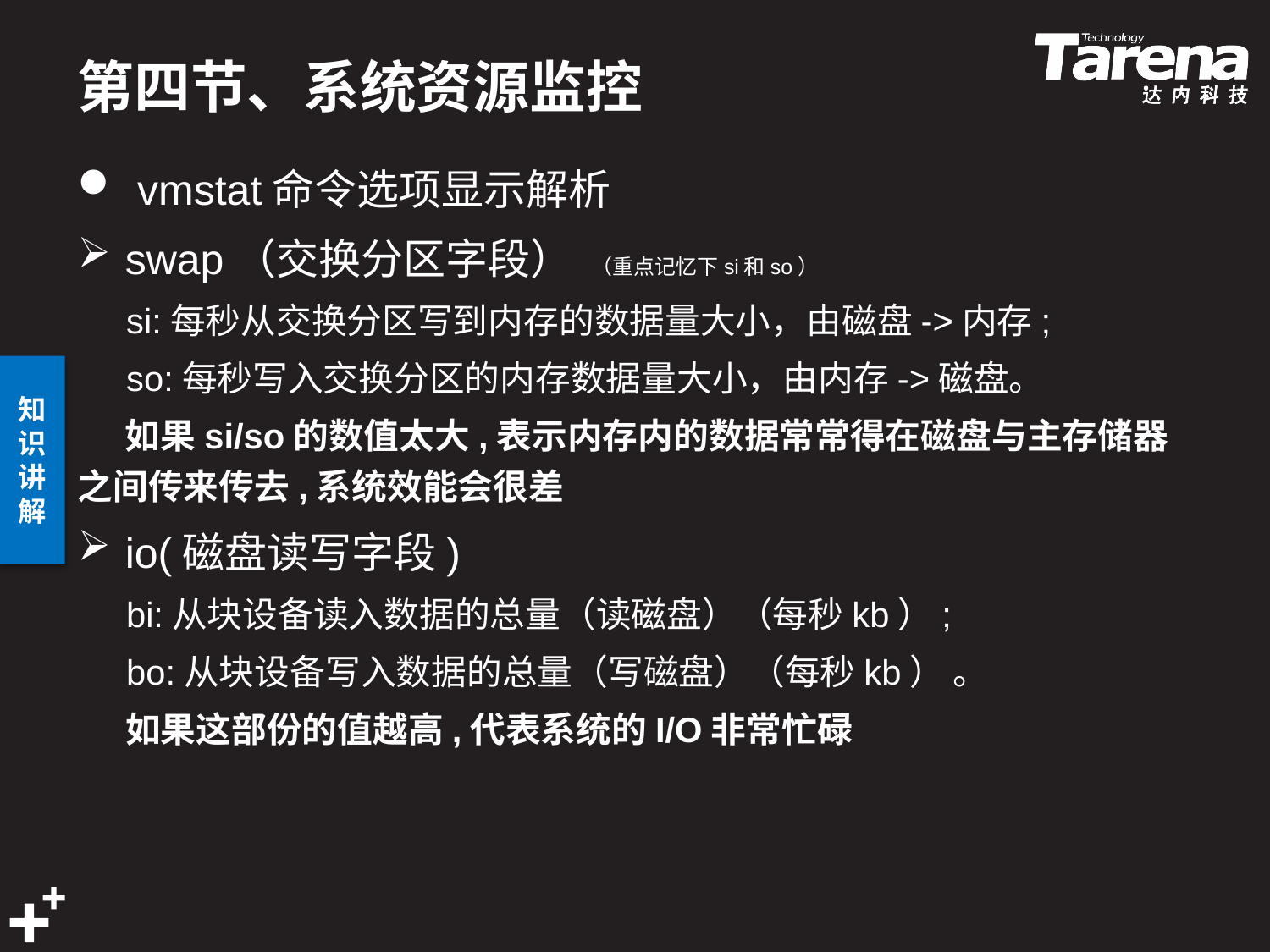

# 第四节、系统资源监控
 vmstat命令选项显示解析
swap（交换分区字段）  （重点记忆下si和so）
     si:每秒从交换分区写到内存的数据量大小，由磁盘->内存;
     so:每秒写入交换分区的内存数据量大小，由内存->磁盘。
     如果si/so的数值太大,表示内存内的数据常常得在磁盘与主存储器之间传来传去,系统效能会很差
io(磁盘读写字段)
     bi:从块设备读入数据的总量（读磁盘）（每秒kb）;
     bo:从块设备写入数据的总量（写磁盘）（每秒kb） 。
     如果这部份的值越高,代表系统的I/O非常忙碌
